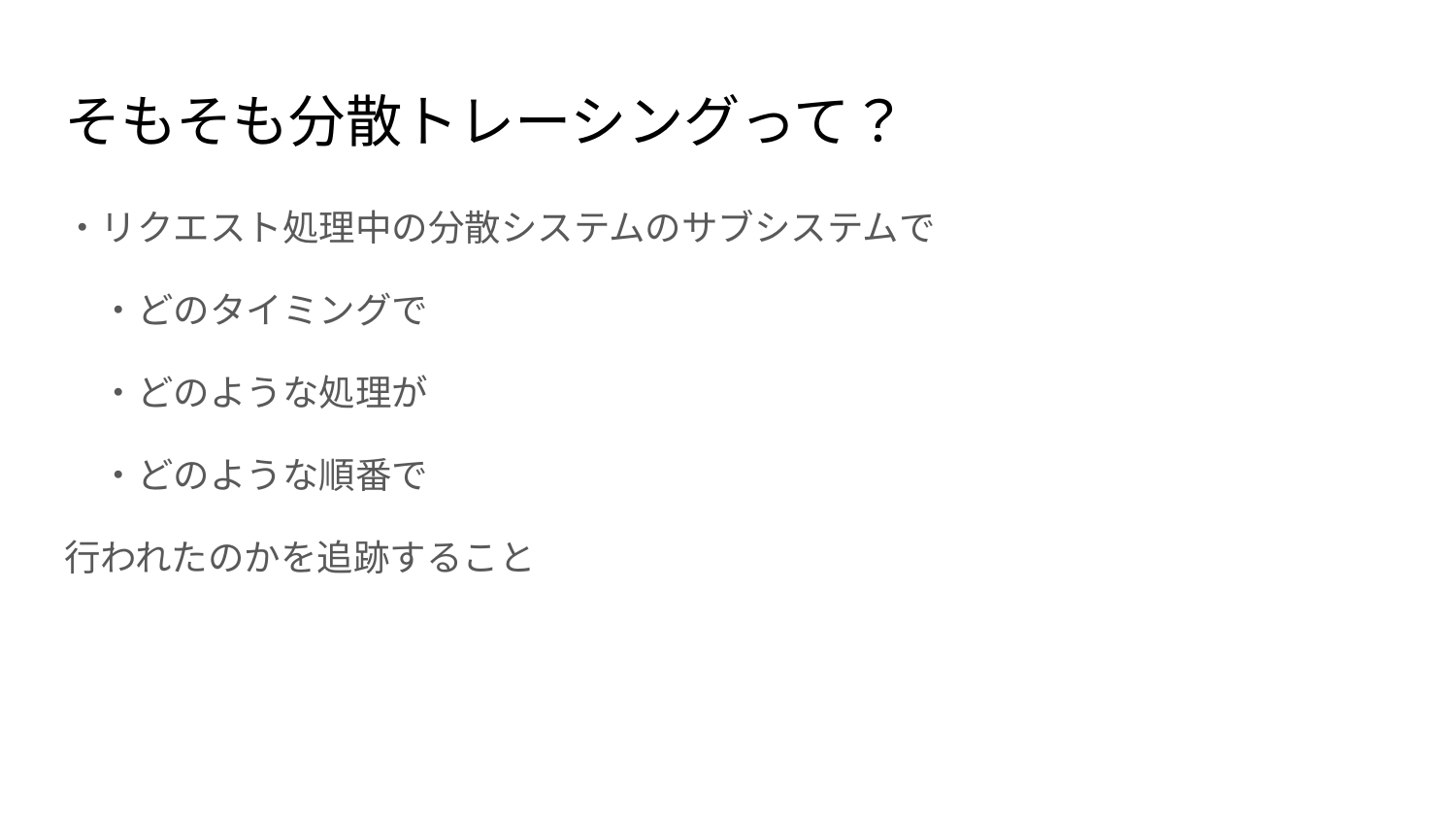

# そもそも分散トレーシングって？
・リクエスト処理中の分散システムのサブシステムで
　・どのタイミングで
　・どのような処理が
　・どのような順番で
行われたのかを追跡すること